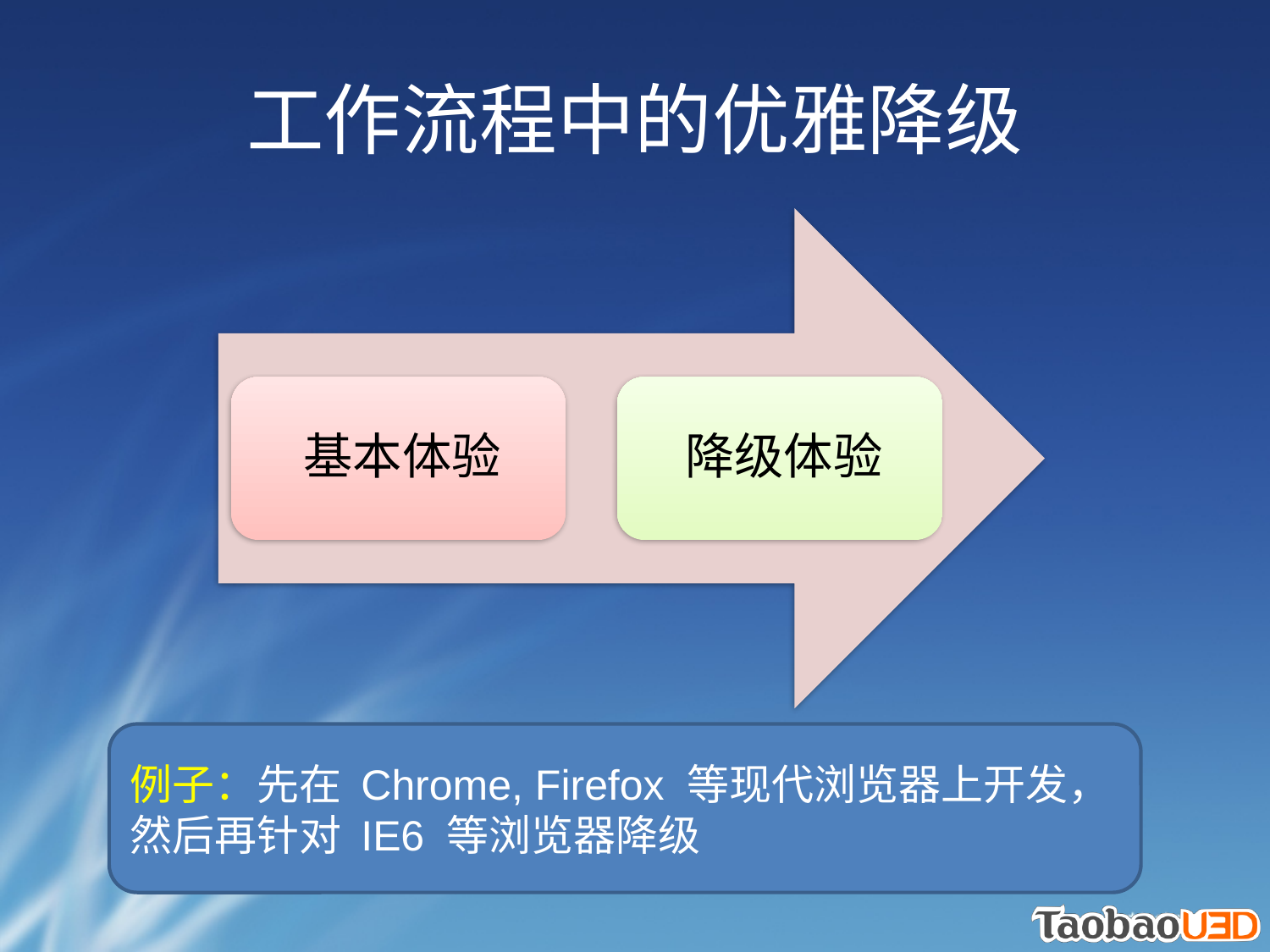

# 工作流程中的优雅降级
基本体验
降级体验
例子：先在 Chrome, Firefox 等现代浏览器上开发，然后再针对 IE6 等浏览器降级